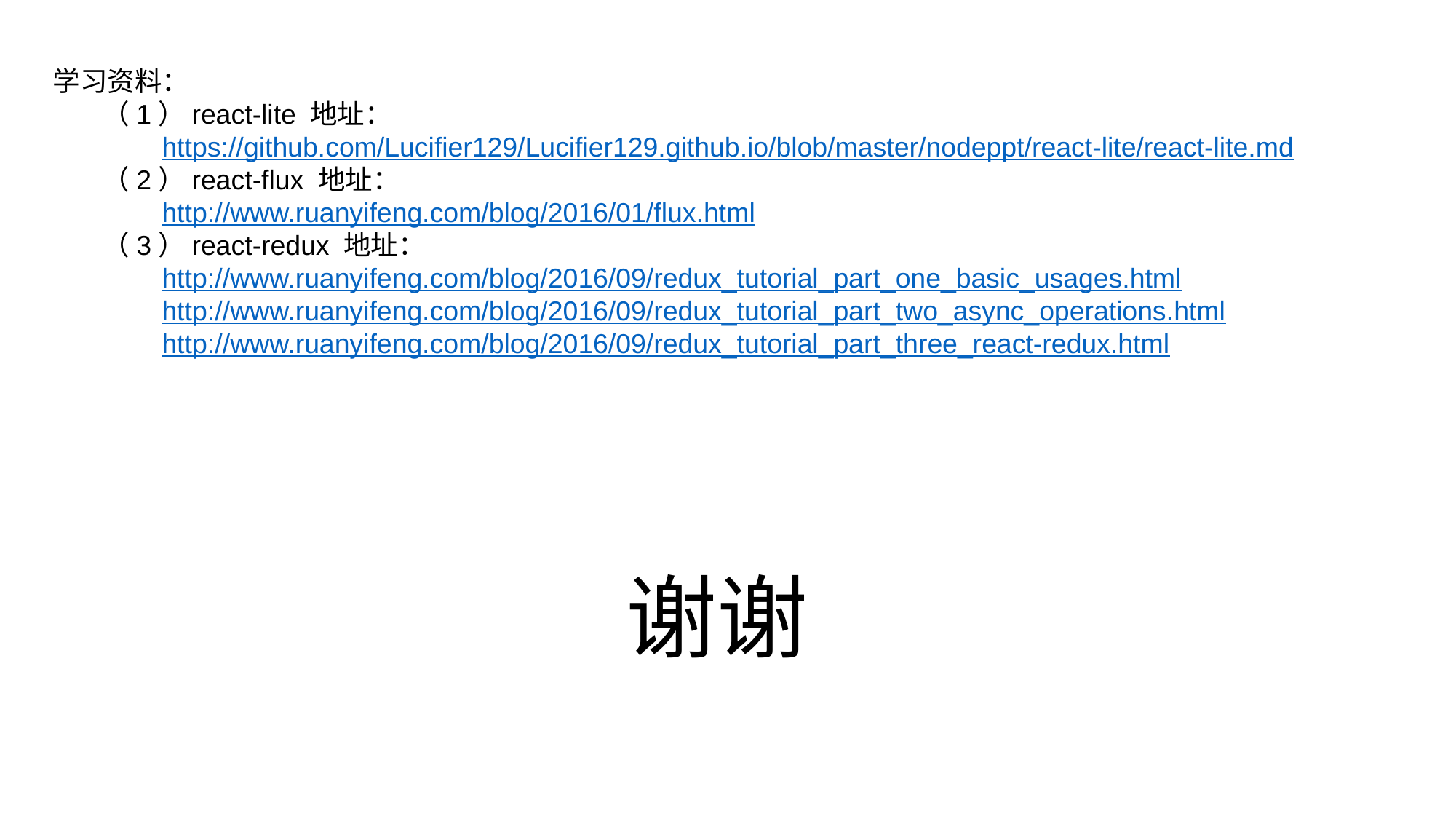

学习资料：
       （1）react-lite 地址：
	https://github.com/Lucifier129/Lucifier129.github.io/blob/master/nodeppt/react-lite/react-lite.md
       （2）react-flux 地址：
	http://www.ruanyifeng.com/blog/2016/01/flux.html
       （3）react-redux 地址：
	http://www.ruanyifeng.com/blog/2016/09/redux_tutorial_part_one_basic_usages.html
	http://www.ruanyifeng.com/blog/2016/09/redux_tutorial_part_two_async_operations.html
	http://www.ruanyifeng.com/blog/2016/09/redux_tutorial_part_three_react-redux.html

# 谢谢